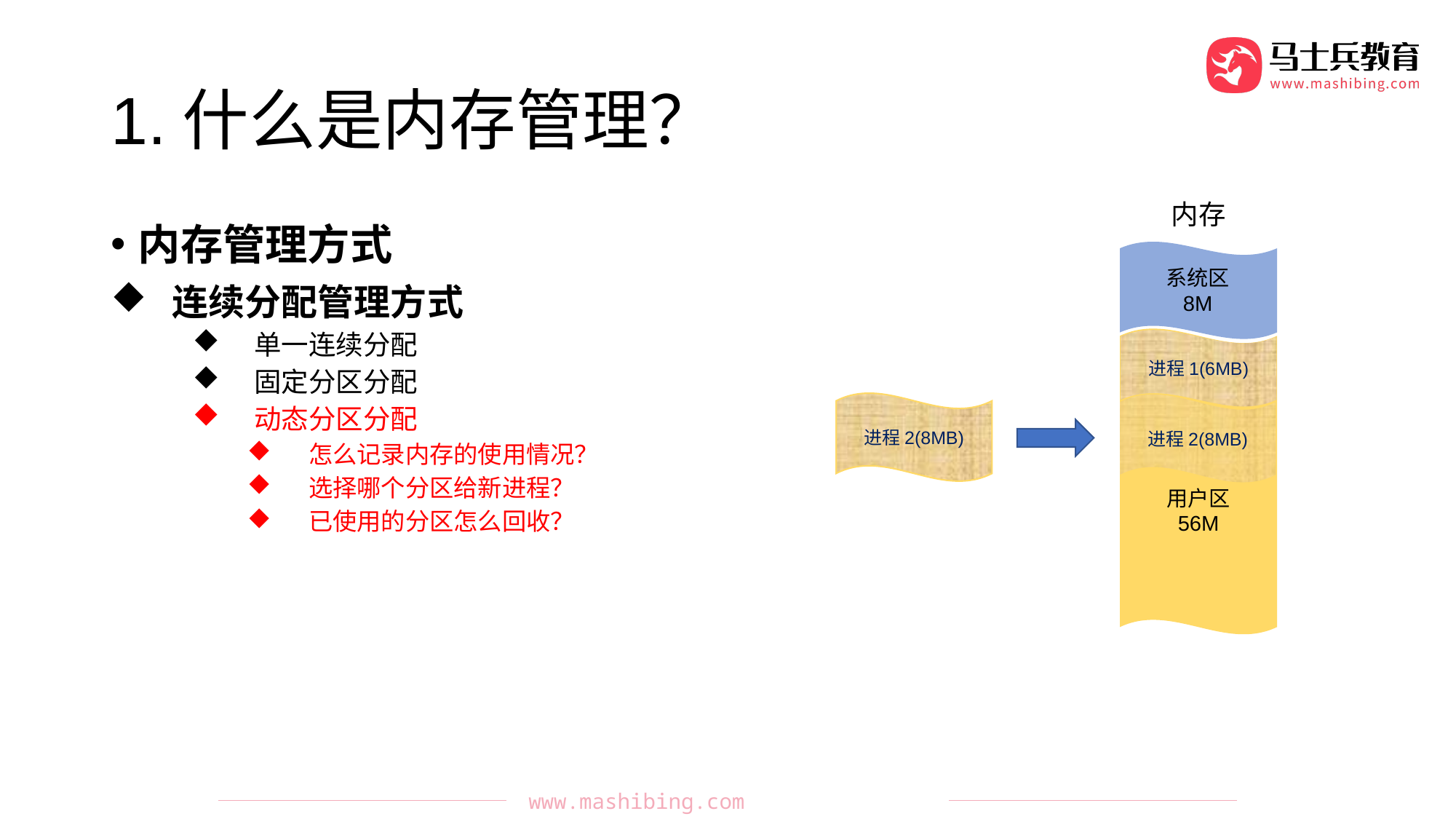

# 1.什么是内存管理？
内存

系统区
8M

用户区
56M
内存管理方式
连续分配管理方式
单一连续分配
固定分区分配
动态分区分配
怎么记录内存的使用情况？
选择哪个分区给新进程？
已使用的分区怎么回收？
进程1(6MB)
进程2(8MB)
进程2(8MB)